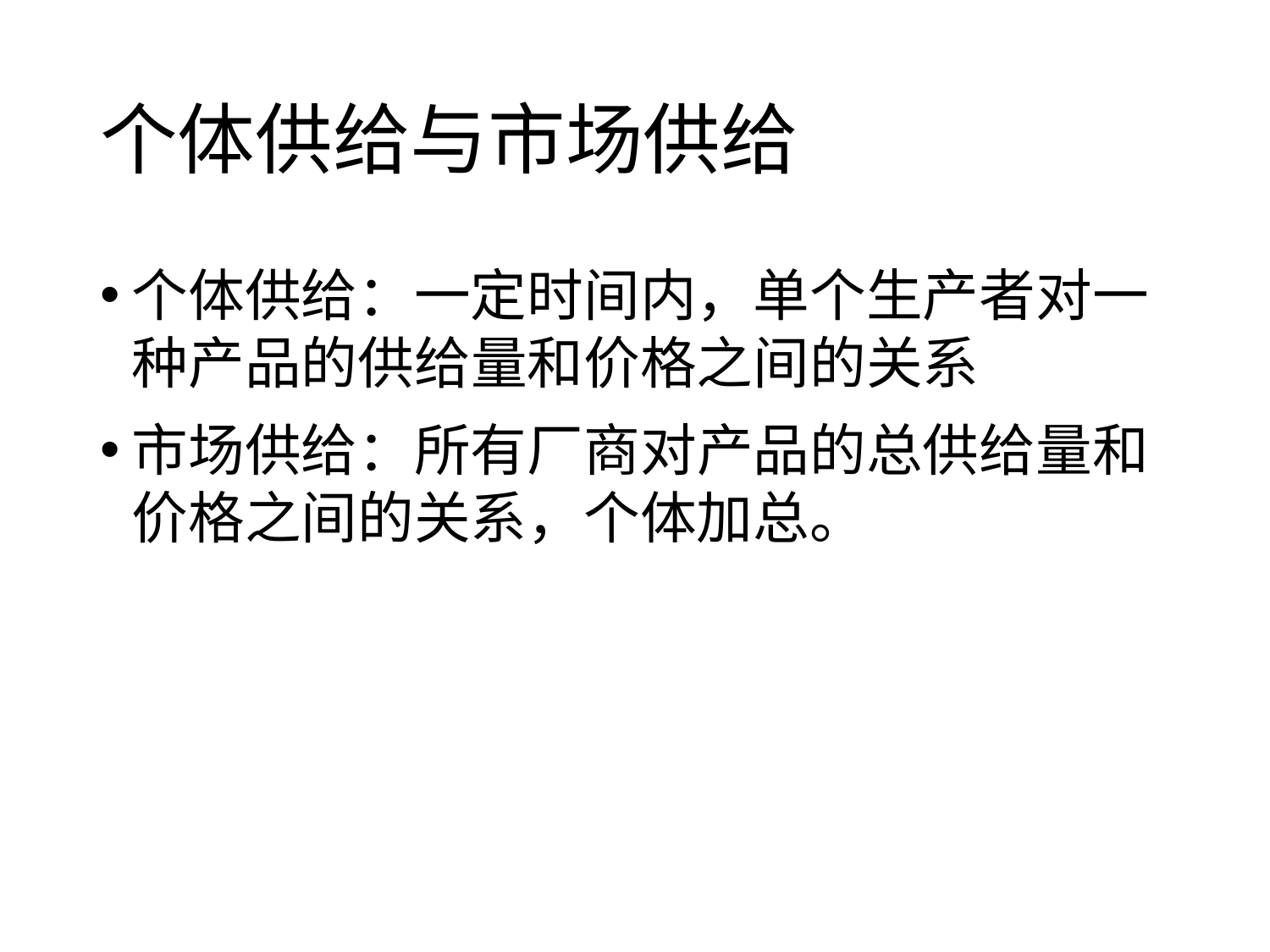

# 个体供给与市场供给
个体供给：一定时间内，单个生产者对一种产品的供给量和价格之间的关系
市场供给：所有厂商对产品的总供给量和价格之间的关系，个体加总。